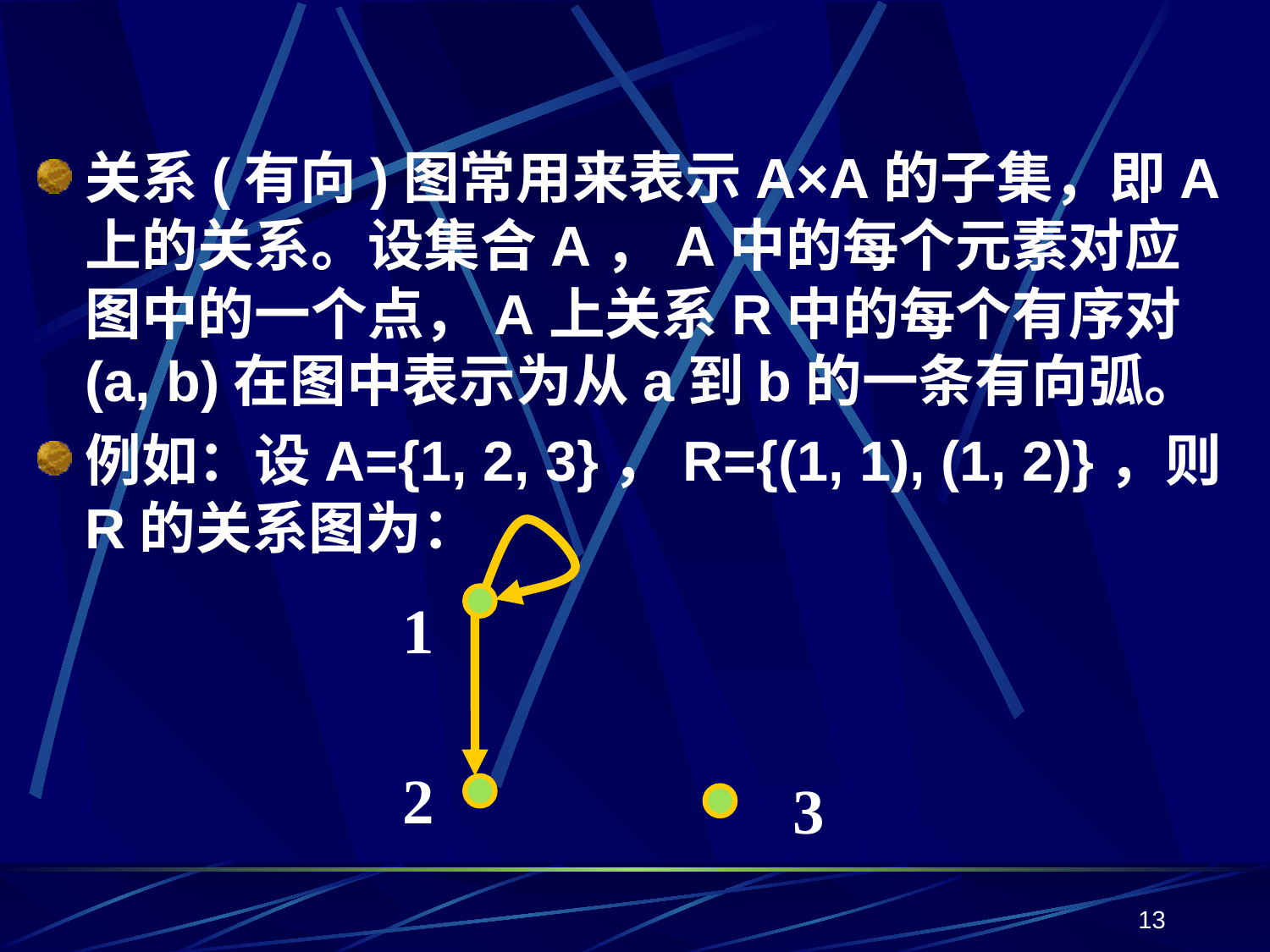

关系(有向)图常用来表示A×A的子集，即A上的关系。设集合A，A中的每个元素对应图中的一个点，A上关系R中的每个有序对(a, b)在图中表示为从a到b的一条有向弧。
例如：设A={1, 2, 3}，R={(1, 1), (1, 2)}，则R的关系图为：

1

2
3

13